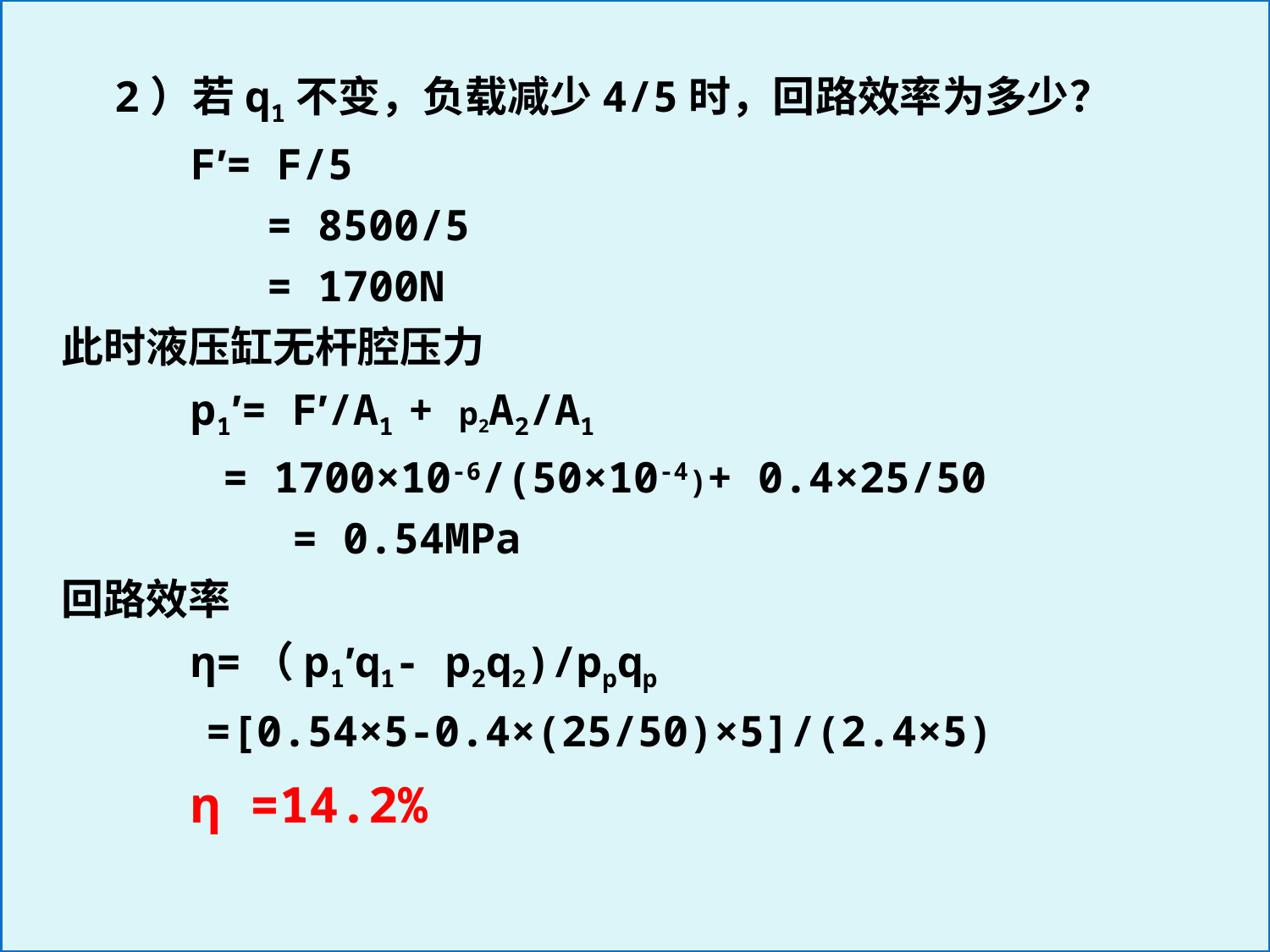

2）若q1不变，负载减少4/5时，回路效率为多少？
       F′= F/5
          = 8500/5
          = 1700N
    此时液压缸无杆腔压力
       p1′= F′/A1 + p2A2/A1
           = 1700×10-6/(50×10-4)+ 0.4×25/50
           = 0.54MPa
    回路效率
       η=（p1′q1- p2q2)/ppqp
             =[0.54×5-0.4×(25/50)×5]/(2.4×5)
       η =14.2%